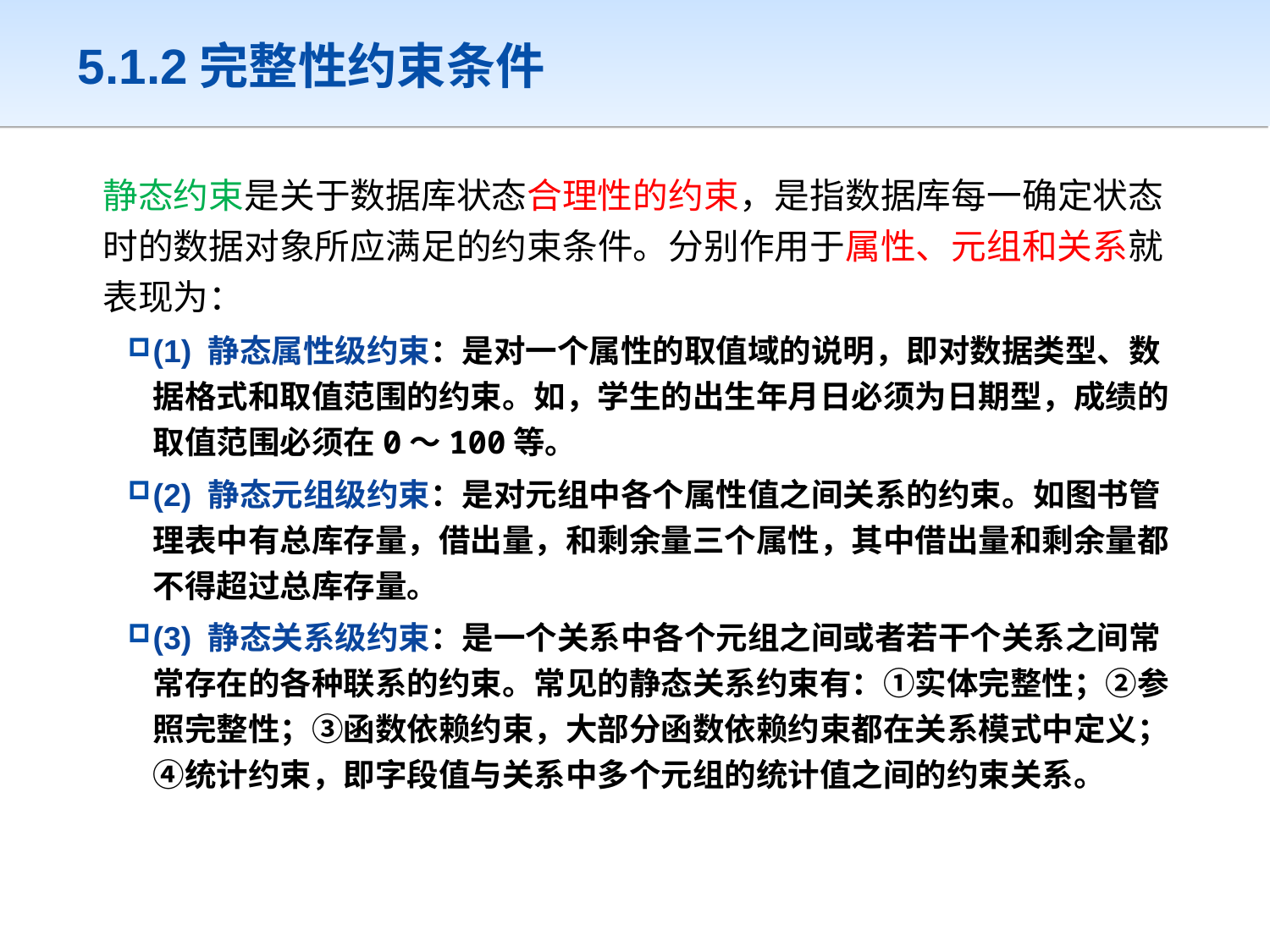

# 5.1.2完整性约束条件
	静态约束是关于数据库状态合理性的约束，是指数据库每一确定状态时的数据对象所应满足的约束条件。分别作用于属性、元组和关系就表现为：
(1) 静态属性级约束：是对一个属性的取值域的说明，即对数据类型、数据格式和取值范围的约束。如，学生的出生年月日必须为日期型，成绩的取值范围必须在0～100等。
(2) 静态元组级约束：是对元组中各个属性值之间关系的约束。如图书管理表中有总库存量，借出量，和剩余量三个属性，其中借出量和剩余量都不得超过总库存量。
(3) 静态关系级约束：是一个关系中各个元组之间或者若干个关系之间常常存在的各种联系的约束。常见的静态关系约束有：①实体完整性；②参照完整性；③函数依赖约束，大部分函数依赖约束都在关系模式中定义；④统计约束，即字段值与关系中多个元组的统计值之间的约束关系。